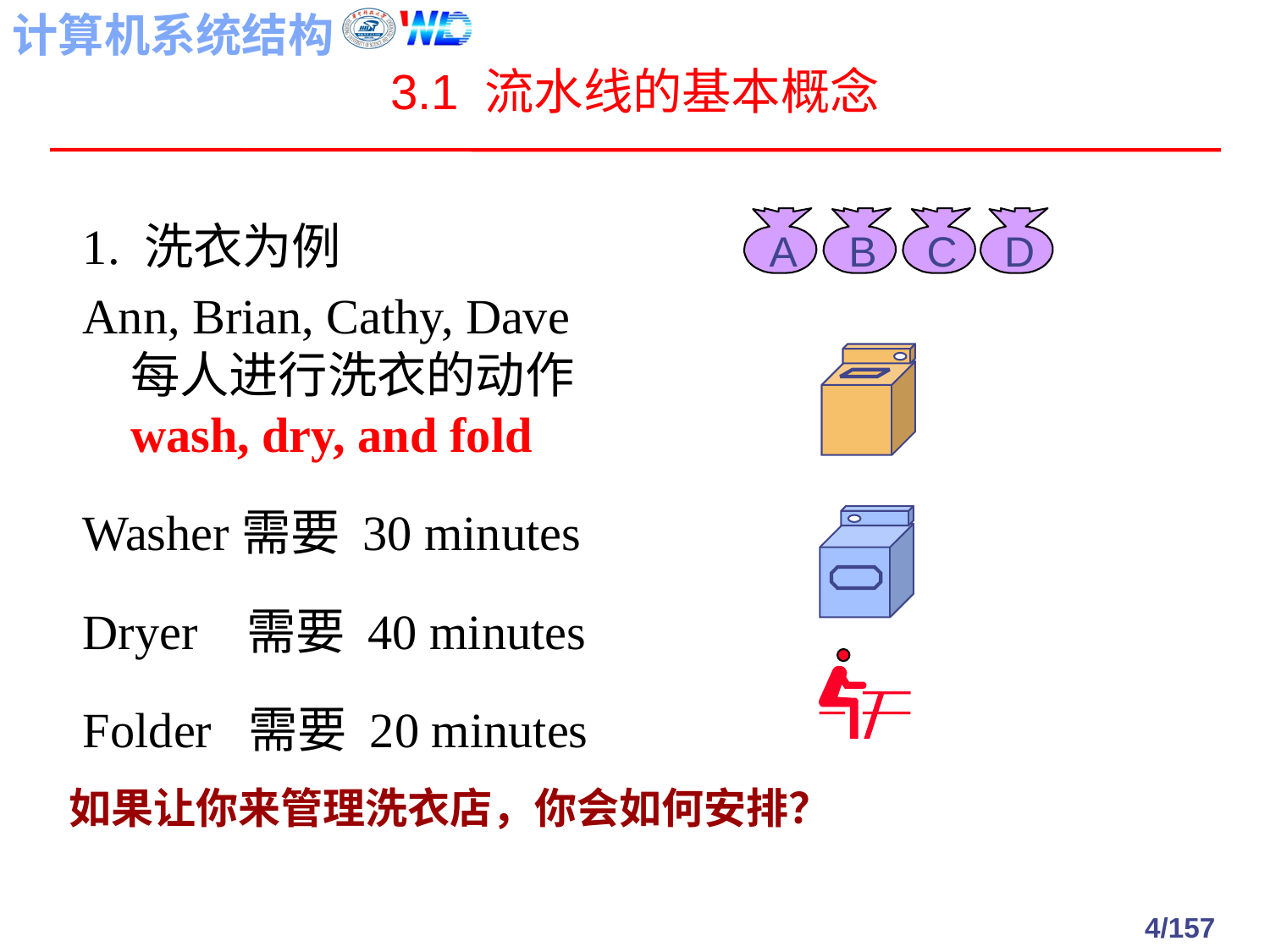

3.1 流水线的基本概念

A

B

C

D

1. 洗衣为例
Ann, Brian, Cathy, Dave
每人进行洗衣的动作
wash, dry, and fold
Washer需要 30 minutes
Dryer   需要 40 minutes
Folder  需要 20 minutes
如果让你来管理洗衣店，你会如何安排？